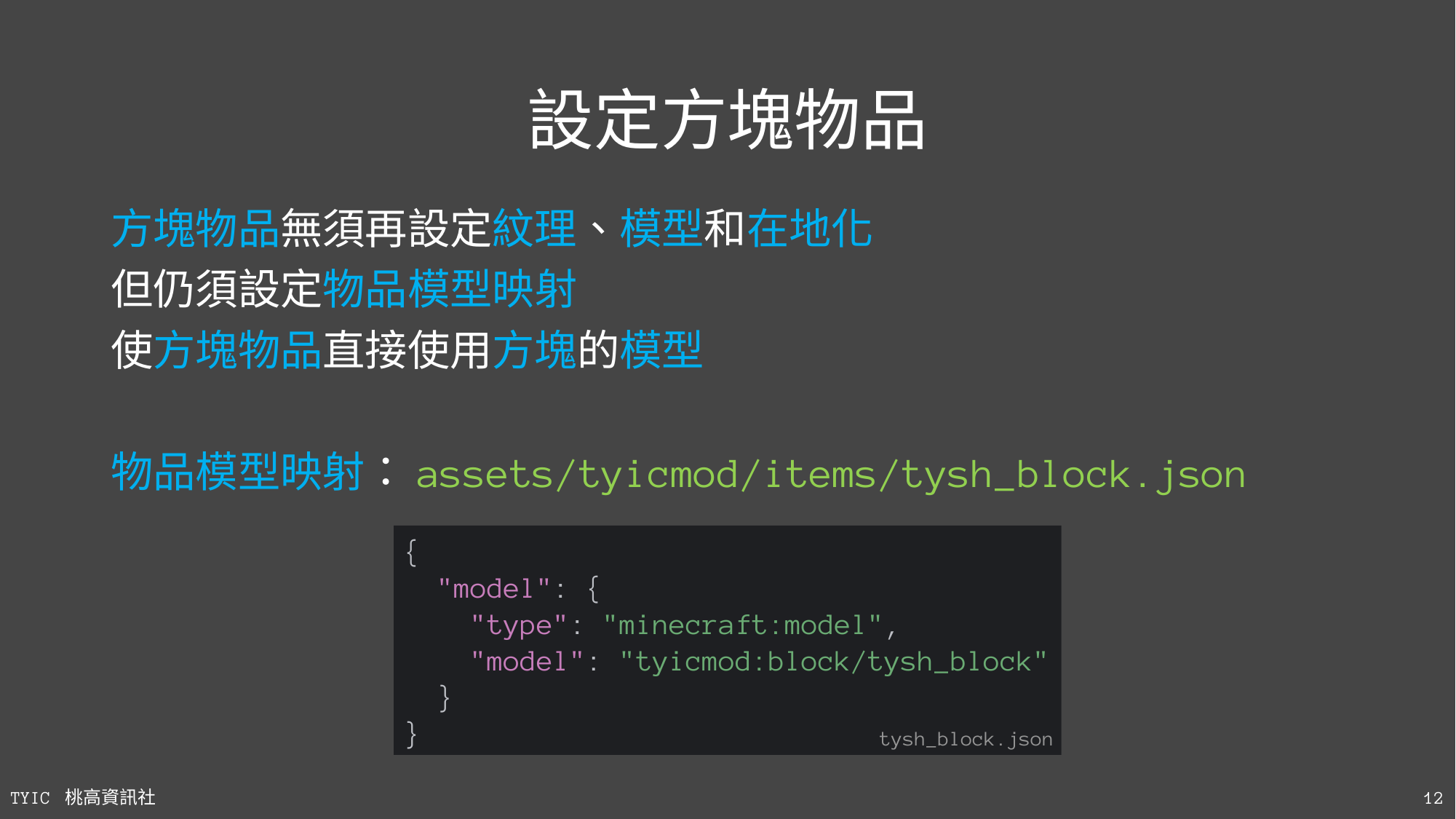

# 設定方塊物品
方塊物品無須再設定紋理、模型和在地化
但仍須設定物品模型映射
使方塊物品直接使用方塊的模型

物品模型映射：assets/tyicmod/items/tysh_block.json
{
  "model": {
    "type": "minecraft:model",
    "model": "tyicmod:block/tysh_block"
  }
}
tysh_block.json